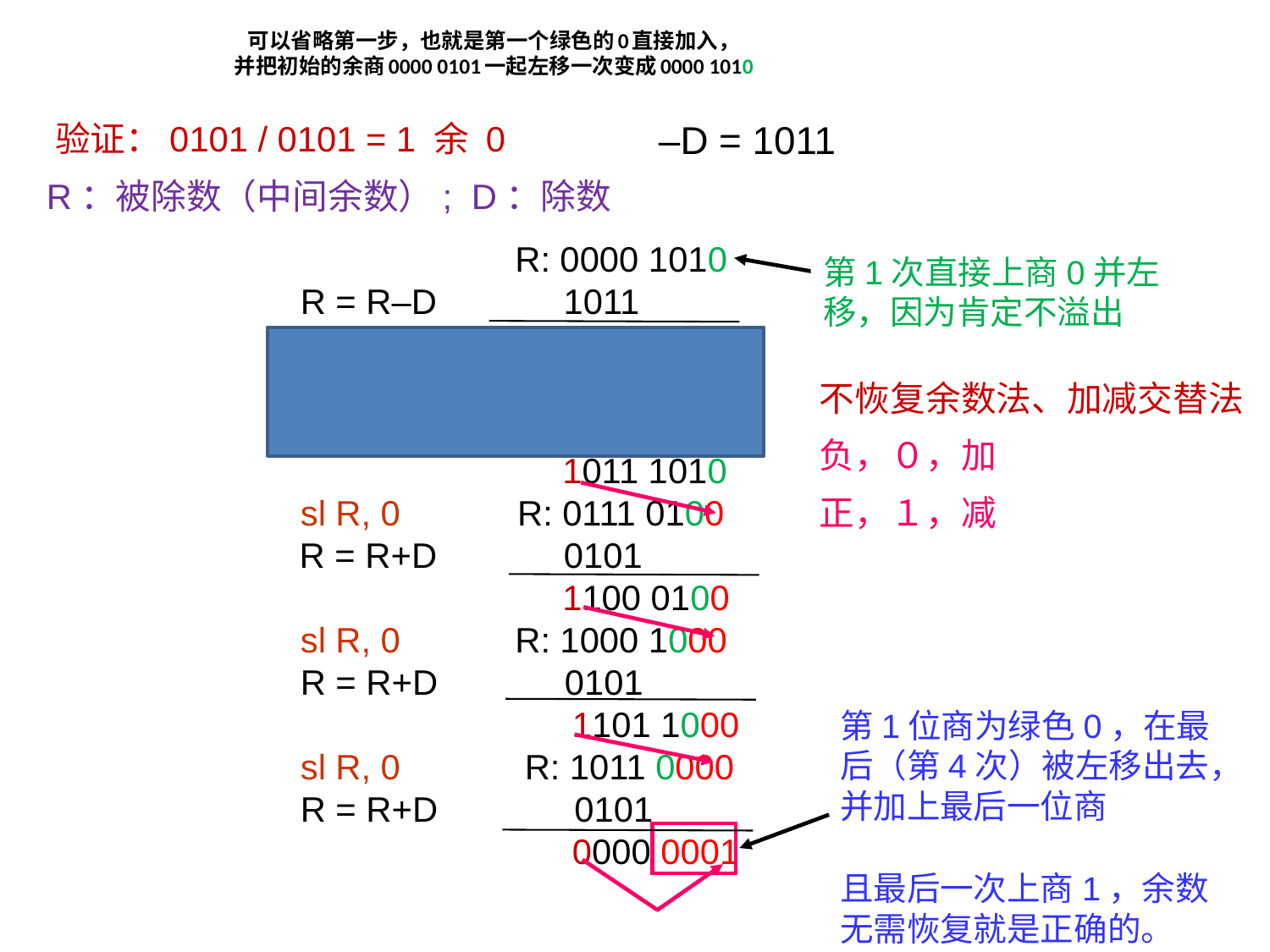

# 可以省略第一步，也就是第一个绿色的0直接加入， 并把初始的余商0000 0101一起左移一次变成0000 1010
–D = 1011
验证：0101 / 0101 = 1 余 0
R：被除数（中间余数）;  D：除数
	                        	         R: 0000 1010
		R = R–D             1011
                                                     1011 0101
		sl R, 0 	         R: 0110 1010
		R = R+D             0101
                                                     1011 1010
		sl R, 0            R: 0111 0100
                          R = R+D             0101
                                                     1100 0100
		sl R, 0	         R: 1000 1000
 		R = R+D             0101
                                                      1101 1000
		sl R, 0	          R: 1011 0000
		R = R+D              0101
                                                      0000 0001
第1次直接上商0并左移，因为肯定不溢出

不恢复余数法、加减交替法
负，０，加
正，１，减
第1位商为绿色0，在最后（第4次）被左移出去，并加上最后一位商
且最后一次上商1，余数无需恢复就是正确的。